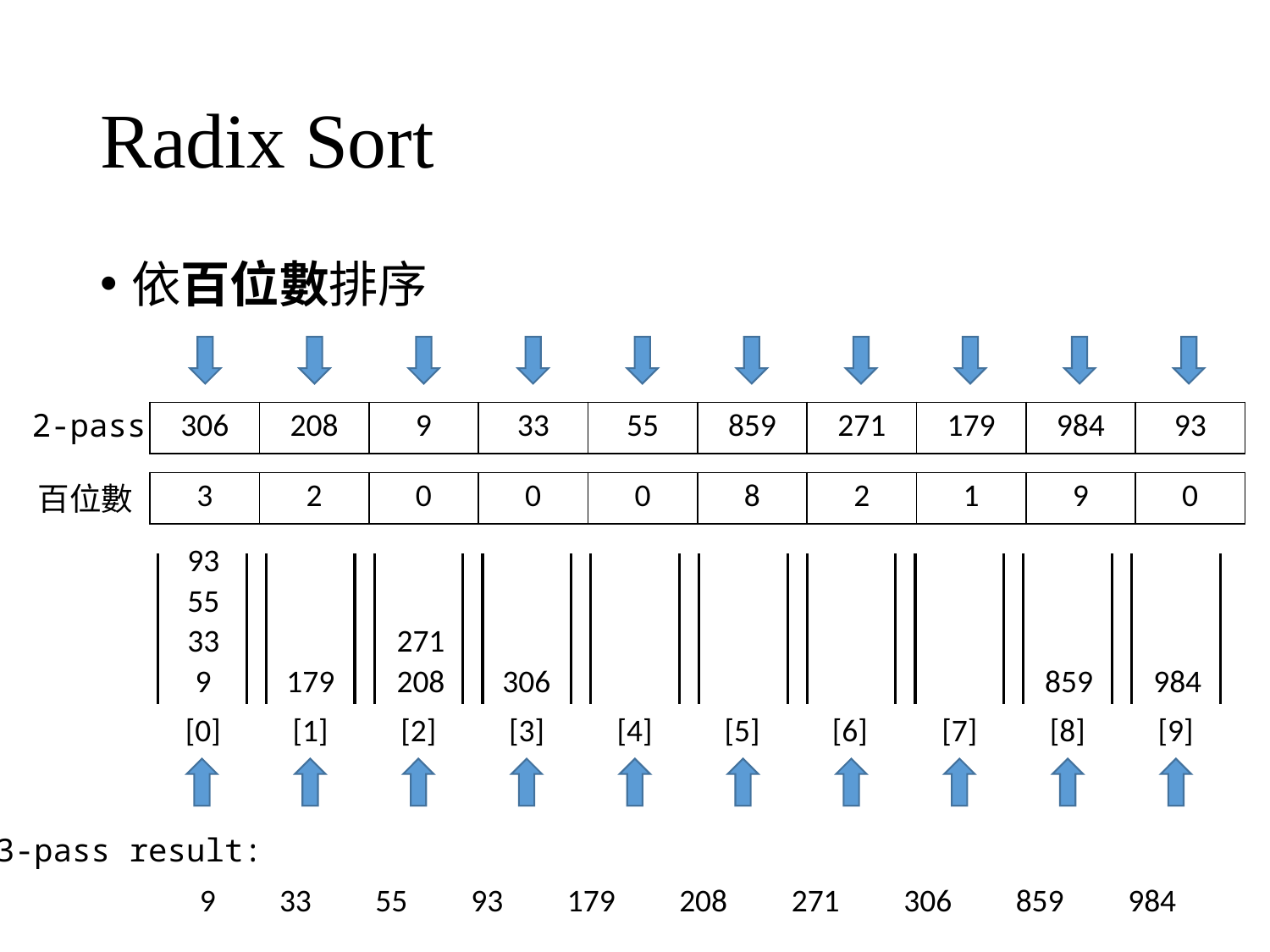

# Radix Sort
依百位數排序

2-pass
| 306 | 208 | 9 | 33 | 55 | 859 | 271 | 179 | 984 | 93 |
| --- | --- | --- | --- | --- | --- | --- | --- | --- | --- |
| 3 | 2 | 0 | 0 | 0 | 8 | 2 | 1 | 9 | 0 |
| --- | --- | --- | --- | --- | --- | --- | --- | --- | --- |
百位數
93
55
33
271
9
179
208
306
859
984
[0]
[1]
[2]
[3]
[4]
[5]
[6]
[7]
[8]
[9]

3-pass result:
9
33
55
93
179
208
271
306
859
984